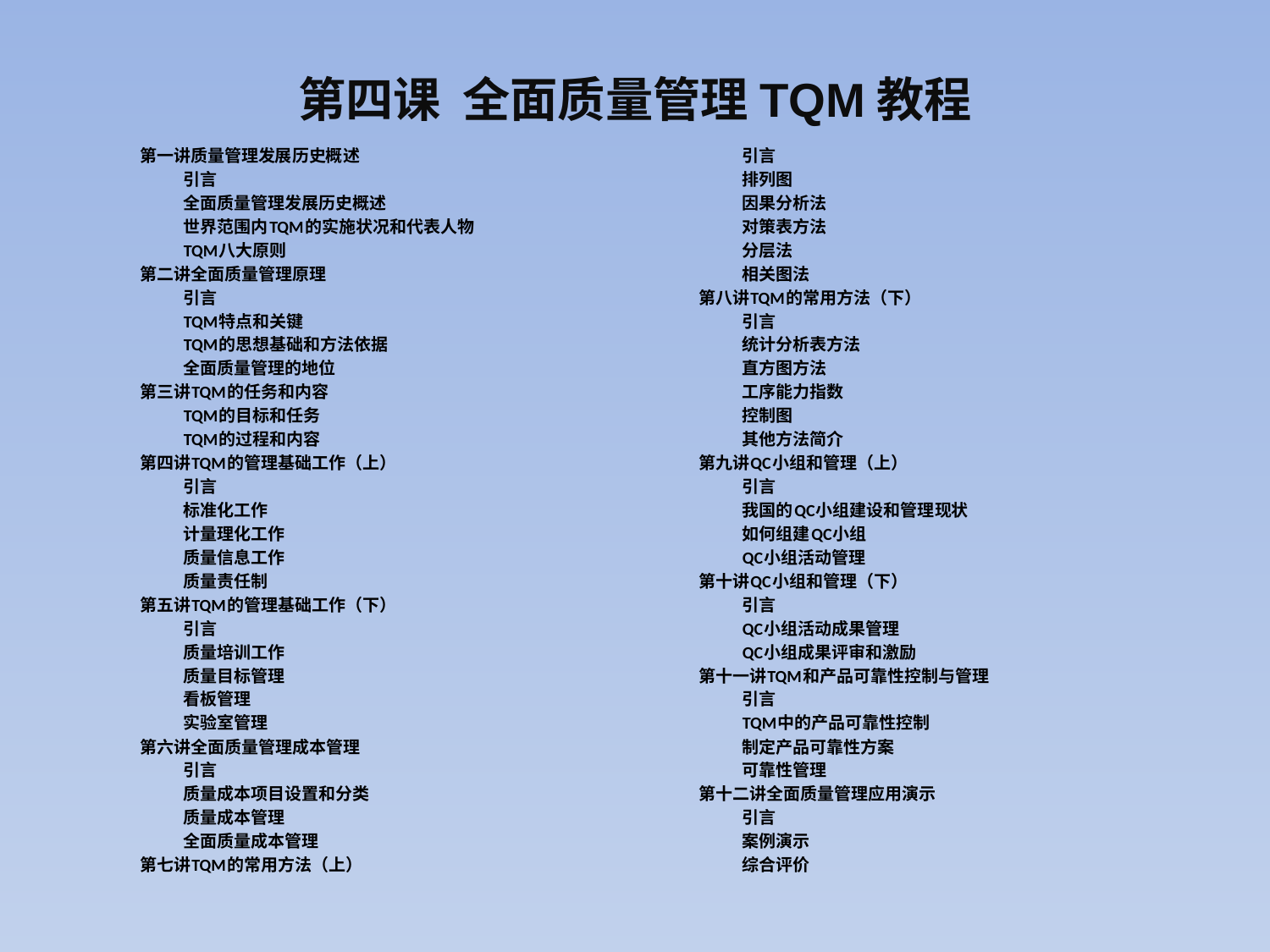

# 第四课  全面质量管理TQM教程
第一讲质量管理发展历史概述
	引言
	全面质量管理发展历史概述
	世界范围内TQM的实施状况和代表人物
	TQM八大原则
第二讲全面质量管理原理
	引言
	TQM特点和关键
	TQM的思想基础和方法依据
	全面质量管理的地位
第三讲TQM的任务和内容
	TQM的目标和任务
	TQM的过程和内容
第四讲TQM的管理基础工作（上）
	引言
	标准化工作
	计量理化工作
	质量信息工作
	质量责任制
第五讲TQM的管理基础工作（下）
	引言
	质量培训工作
	质量目标管理
	看板管理
	实验室管理
第六讲全面质量管理成本管理
	引言
	质量成本项目设置和分类
	质量成本管理
	全面质量成本管理
第七讲TQM的常用方法（上）
	引言
	排列图
	因果分析法
	对策表方法
	分层法
	相关图法
第八讲TQM的常用方法（下）
	引言
	统计分析表方法
	直方图方法
	工序能力指数
	控制图
	其他方法简介
第九讲QC小组和管理（上）
	引言
	我国的QC小组建设和管理现状
	如何组建QC小组
	QC小组活动管理
第十讲QC小组和管理（下）
	引言
	QC小组活动成果管理
	QC小组成果评审和激励
第十一讲TQM和产品可靠性控制与管理
	引言
	TQM中的产品可靠性控制
	制定产品可靠性方案
	可靠性管理
第十二讲全面质量管理应用演示
	引言
	案例演示
	综合评价